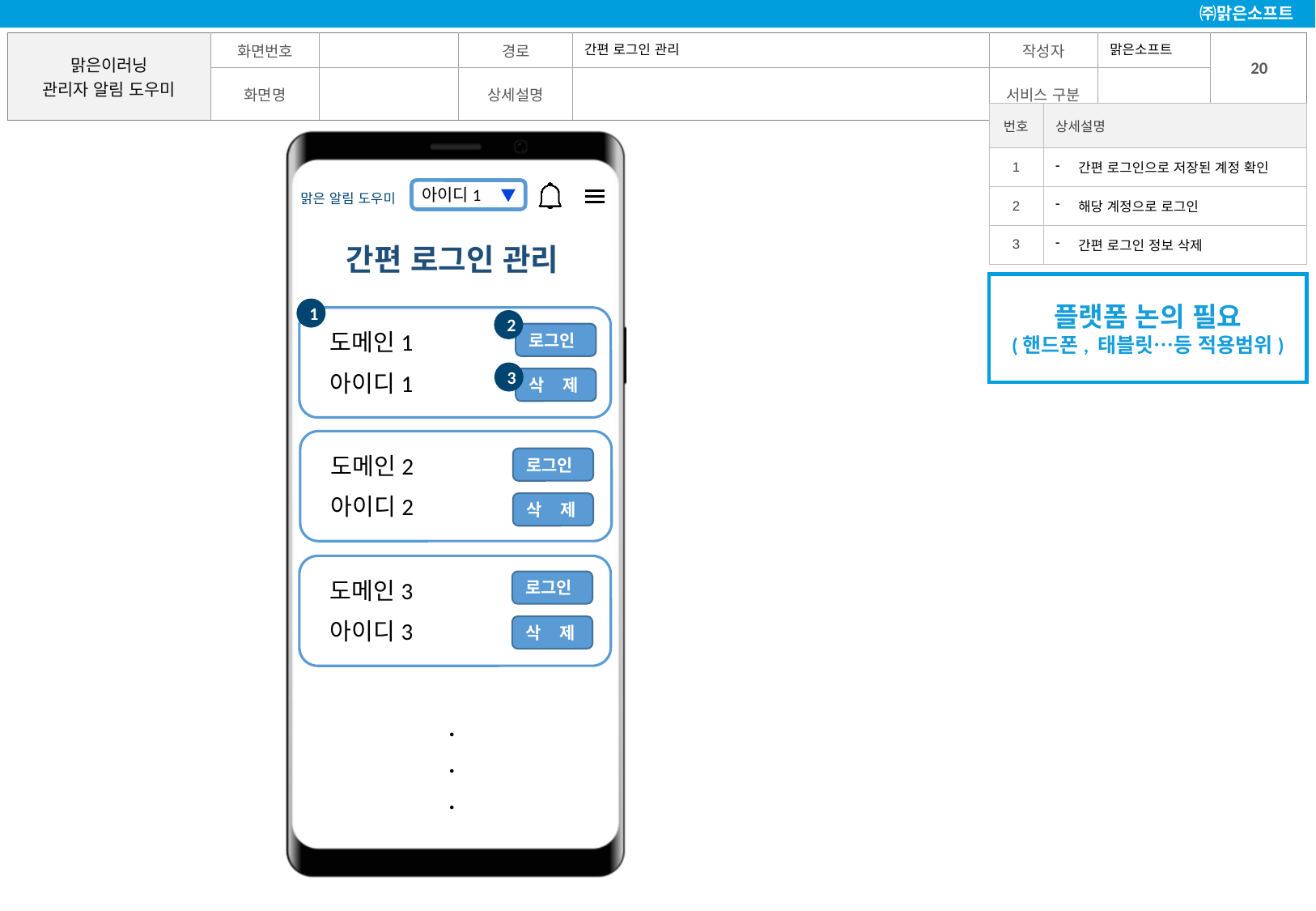

맑은소프트
간편 로그인 관리

| 번호 | 상세설명 |
| --- | --- |
| 1 | 간편 로그인으로 저장된 계정 확인 |
| 2 | 해당 계정으로 로그인 |
| 3 | 간편 로그인 정보 삭제 |
간편 로그인 관리
플랫폼 논의 필요
(핸드폰, 태블릿…등 적용범위)
1

2
도메인1
로그인
3
아이디1
삭    제

도메인2
로그인
아이디2
삭    제

도메인3
로그인
아이디3
삭    제
.
.
.